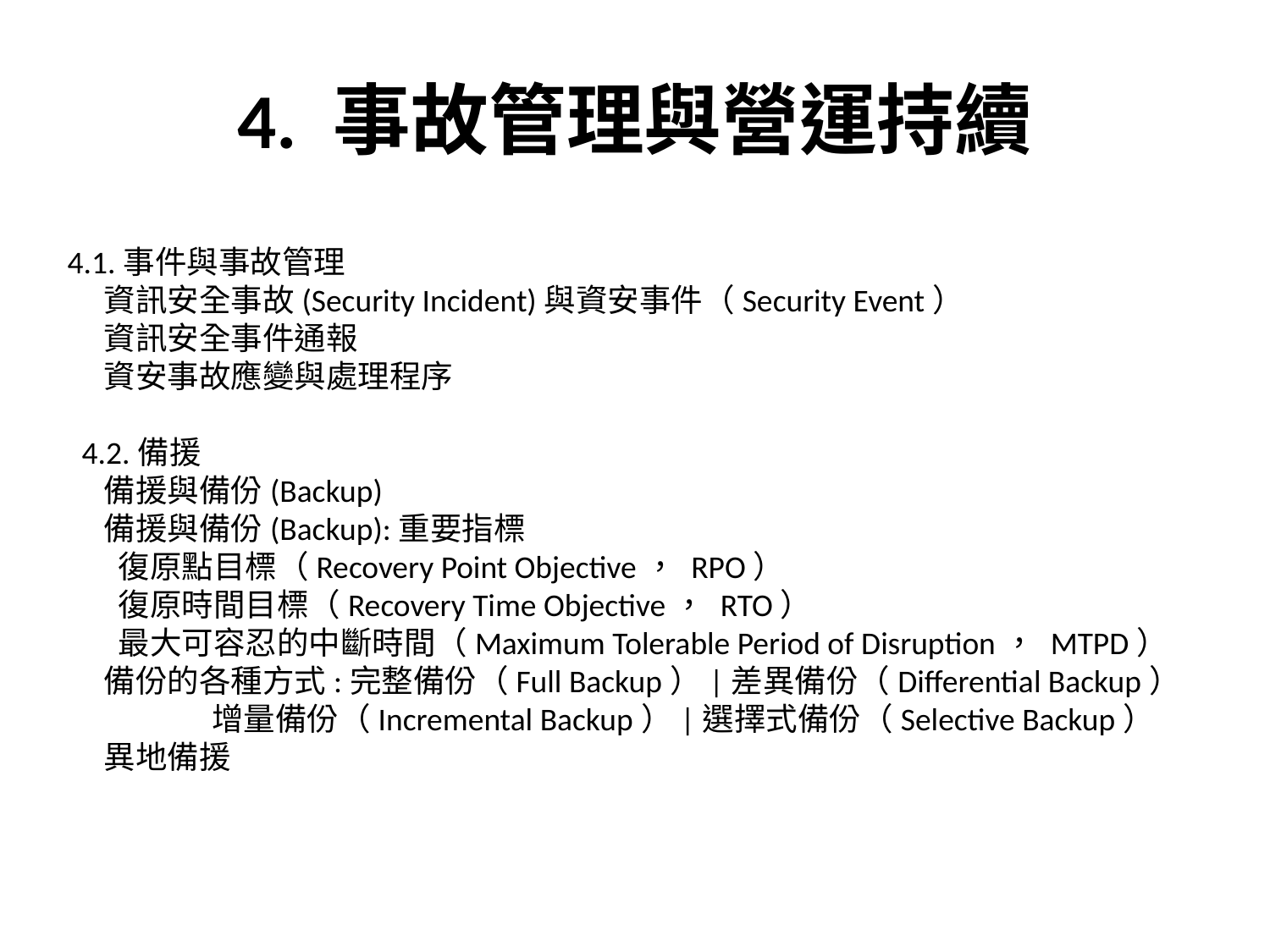

# 4. 事故管理與營運持續
4.1.事件與事故管理
    資訊安全事故(Security Incident)與資安事件（Security Event）
    資訊安全事件通報
    資安事故應變與處理程序

  4.2.備援
    備援與備份(Backup)
    備援與備份(Backup):重要指標
      復原點目標（Recovery Point Objective， RPO）
      復原時間目標（Recovery Time Objective， RTO）
      最大可容忍的中斷時間（Maximum Tolerable Period of Disruption， MTPD）
    備份的各種方式:完整備份（Full Backup）|差異備份（Differential Backup）
                   增量備份（Incremental Backup）|選擇式備份（Selective Backup）
    異地備援